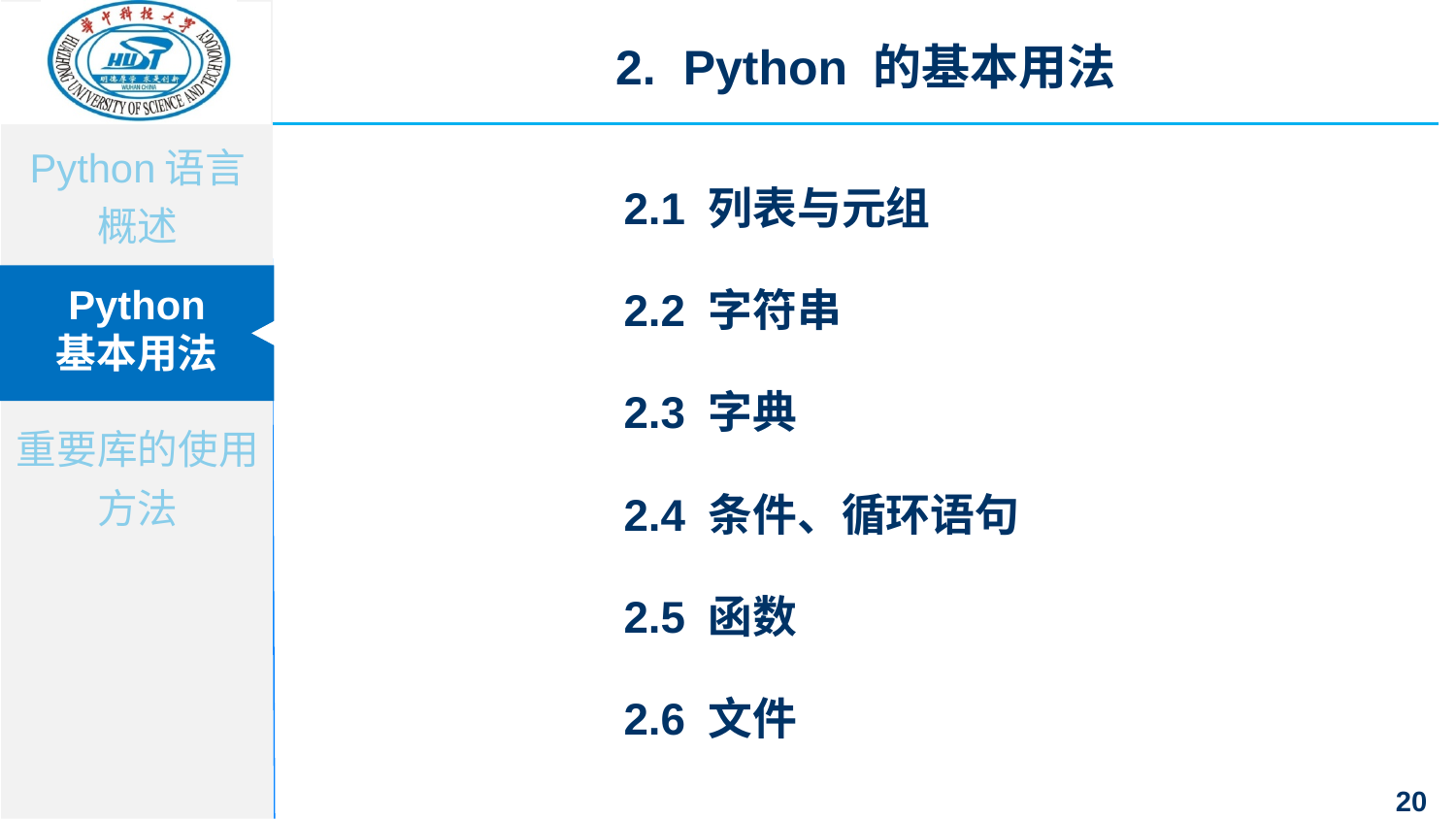

2.  Python 的基本用法
2.1 列表与元组
2.2 字符串
2.3 字典
2.4 条件、循环语句
2.5 函数
2.6 文件